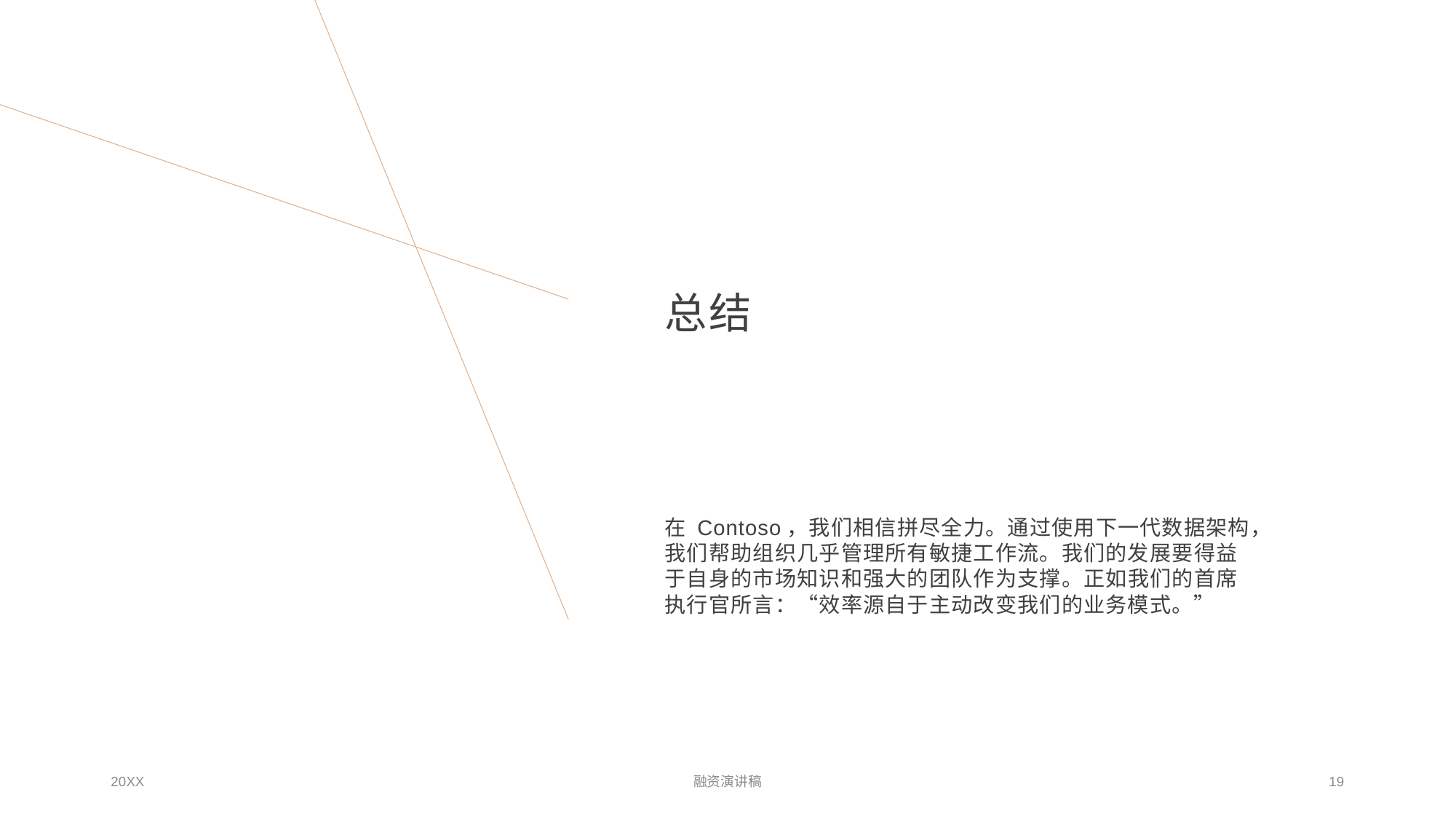

# 总结
在 Contoso，我们相信拼尽全力。通过使用下一代数据架构，我们帮助组织几乎管理所有敏捷工作流。我们的发展要得益于自身的市场知识和强大的团队作为支撑。正如我们的首席执行官所言：“效率源自于主动改变我们的业务模式。”
20XX
融资演讲稿
19